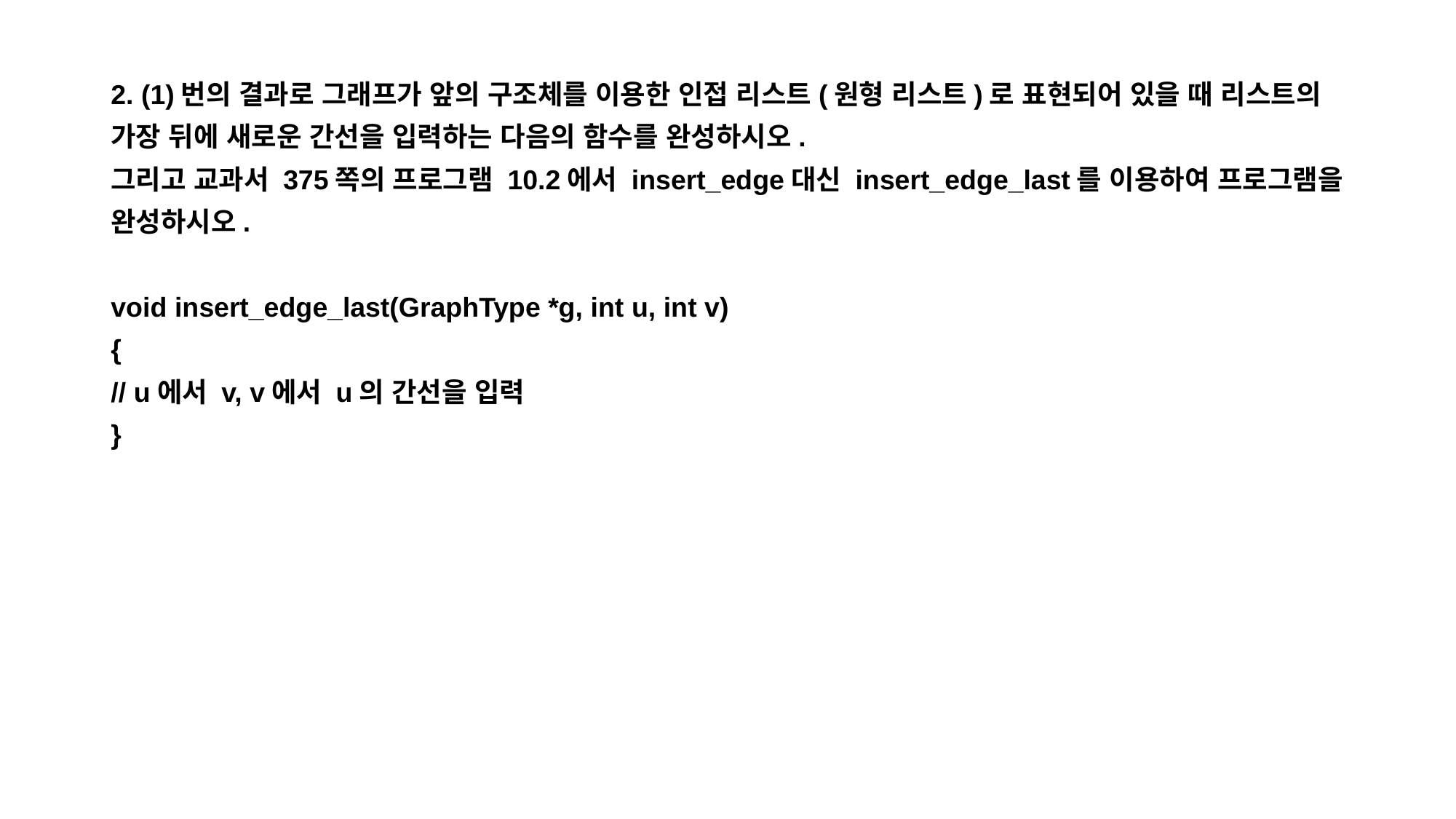

2. (1)번의 결과로 그래프가 앞의 구조체를 이용한 인접 리스트(원형 리스트)로 표현되어 있을 때 리스트의 가장 뒤에 새로운 간선을 입력하는 다음의 함수를 완성하시오.
그리고 교과서 375쪽의 프로그램 10.2에서 insert_edge대신 insert_edge_last를 이용하여 프로그램을 완성하시오.

void insert_edge_last(GraphType *g, int u, int v)
{
// u에서 v, v에서 u의 간선을 입력
}